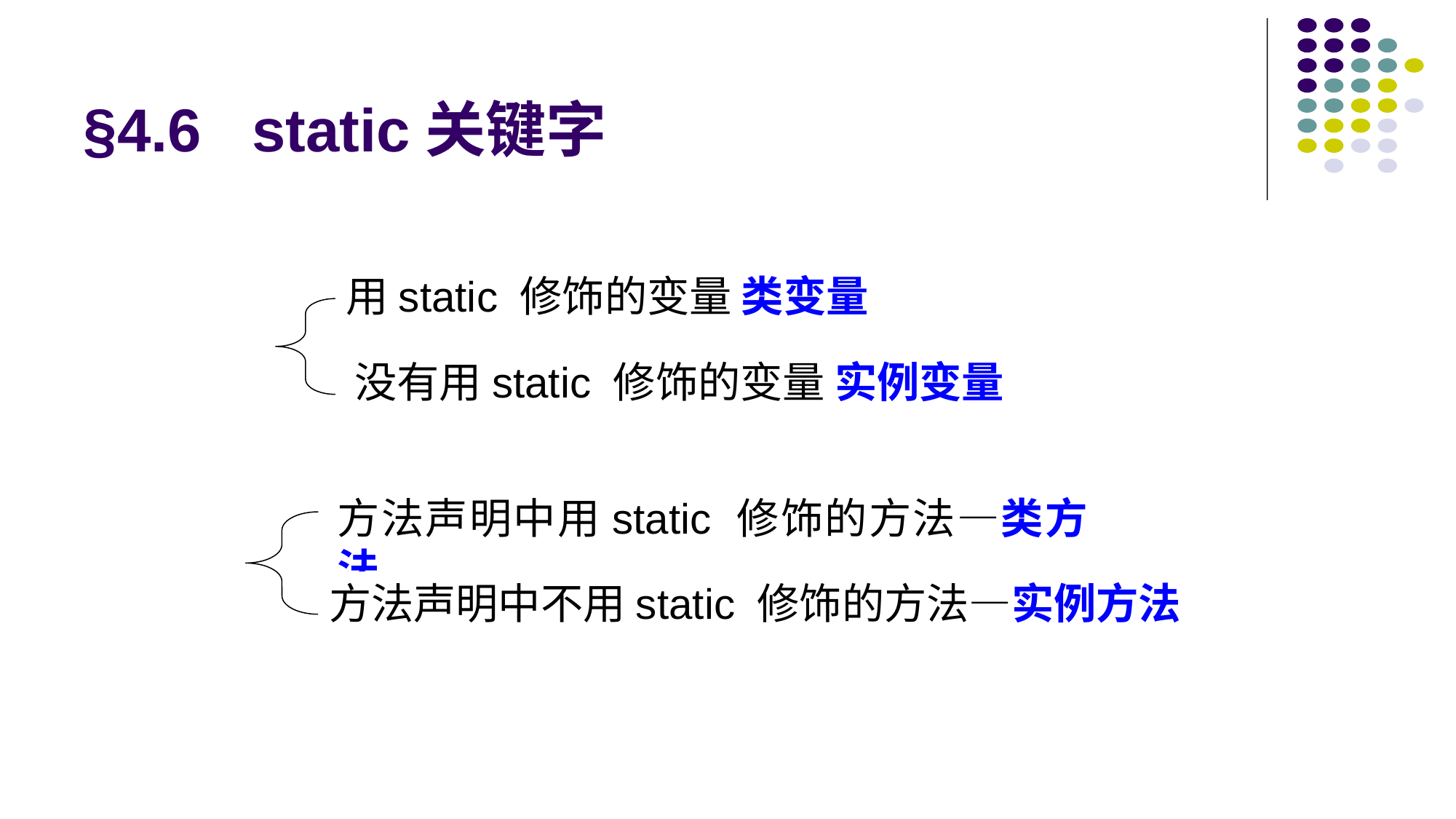

# §4.6   static关键字

用static 修饰的变量 类变量

没有用static 修饰的变量 实例变量
方法声明中用static 修饰的方法—类方法

方法声明中不用static 修饰的方法—实例方法
71